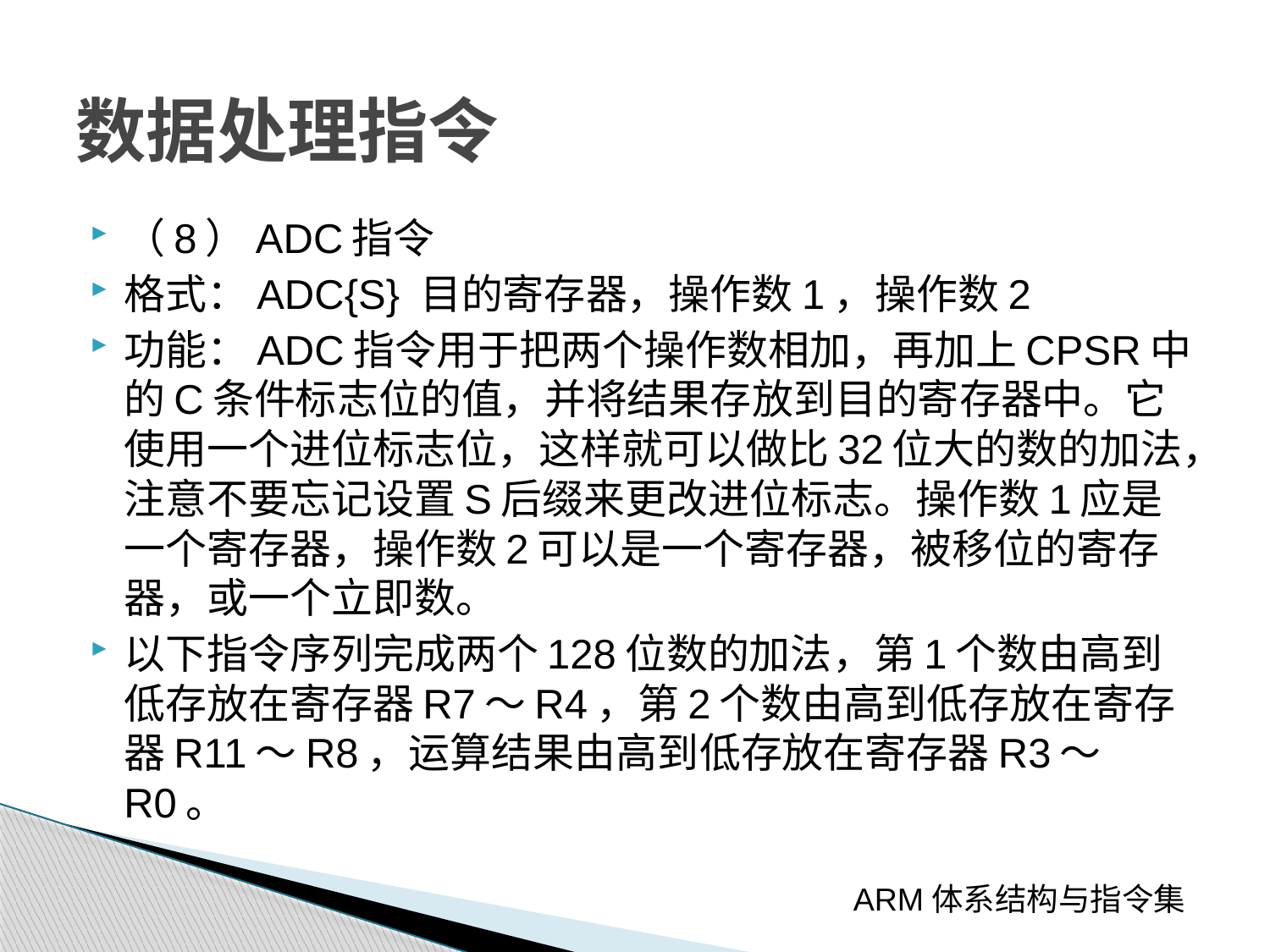

# 数据处理指令
（8）ADC指令
格式：ADC{S} 目的寄存器，操作数1，操作数2
功能：ADC指令用于把两个操作数相加，再加上CPSR中的C条件标志位的值，并将结果存放到目的寄存器中。它使用一个进位标志位，这样就可以做比32位大的数的加法，注意不要忘记设置S后缀来更改进位标志。操作数1应是一个寄存器，操作数2可以是一个寄存器，被移位的寄存器，或一个立即数。
以下指令序列完成两个128位数的加法，第1个数由高到低存放在寄存器R7～R4，第2个数由高到低存放在寄存器R11～R8，运算结果由高到低存放在寄存器R3～R0。

            ARM体系结构与指令集